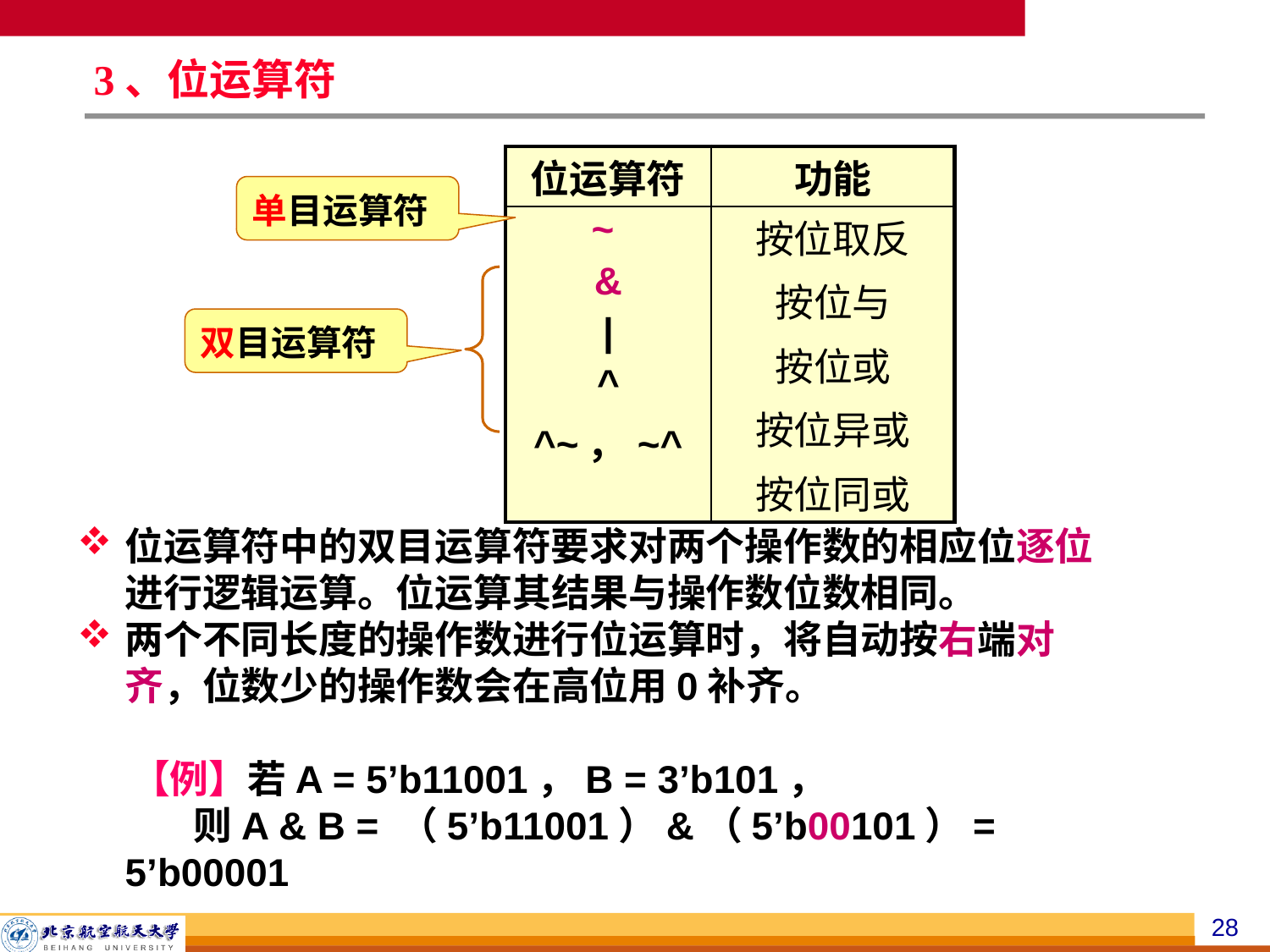

# 3、位运算符
| 位运算符 | 功能 |
| --- | --- |
| ~ & | ^ ^~，~^ | 按位取反 按位与 按位或 按位异或 按位同或 |
单目运算符

双目运算符
位运算符中的双目运算符要求对两个操作数的相应位逐位进行逻辑运算。位运算其结果与操作数位数相同。
两个不同长度的操作数进行位运算时，将自动按右端对齐，位数少的操作数会在高位用0补齐。

     【例】若A = 5’b11001，B = 3’b101，
            则A & B = （5’b11001）&（5’b00101）= 5’b00001